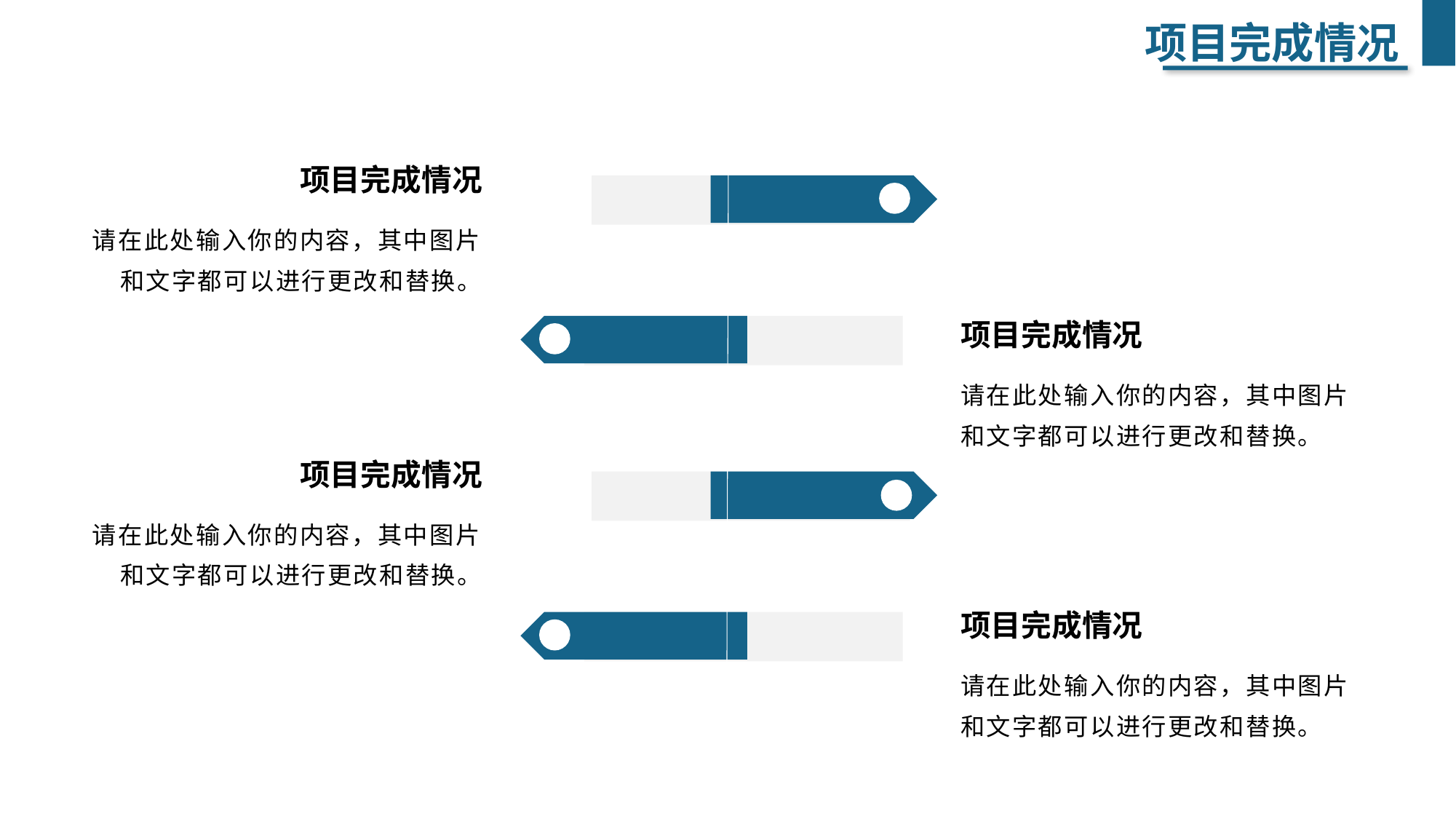

项目完成情况

项目完成情况

请在此处输入你的内容，其中图片和文字都可以进行更改和替换。
项目完成情况

请在此处输入你的内容，其中图片和文字都可以进行更改和替换。
项目完成情况

请在此处输入你的内容，其中图片和文字都可以进行更改和替换。
项目完成情况

请在此处输入你的内容，其中图片和文字都可以进行更改和替换。